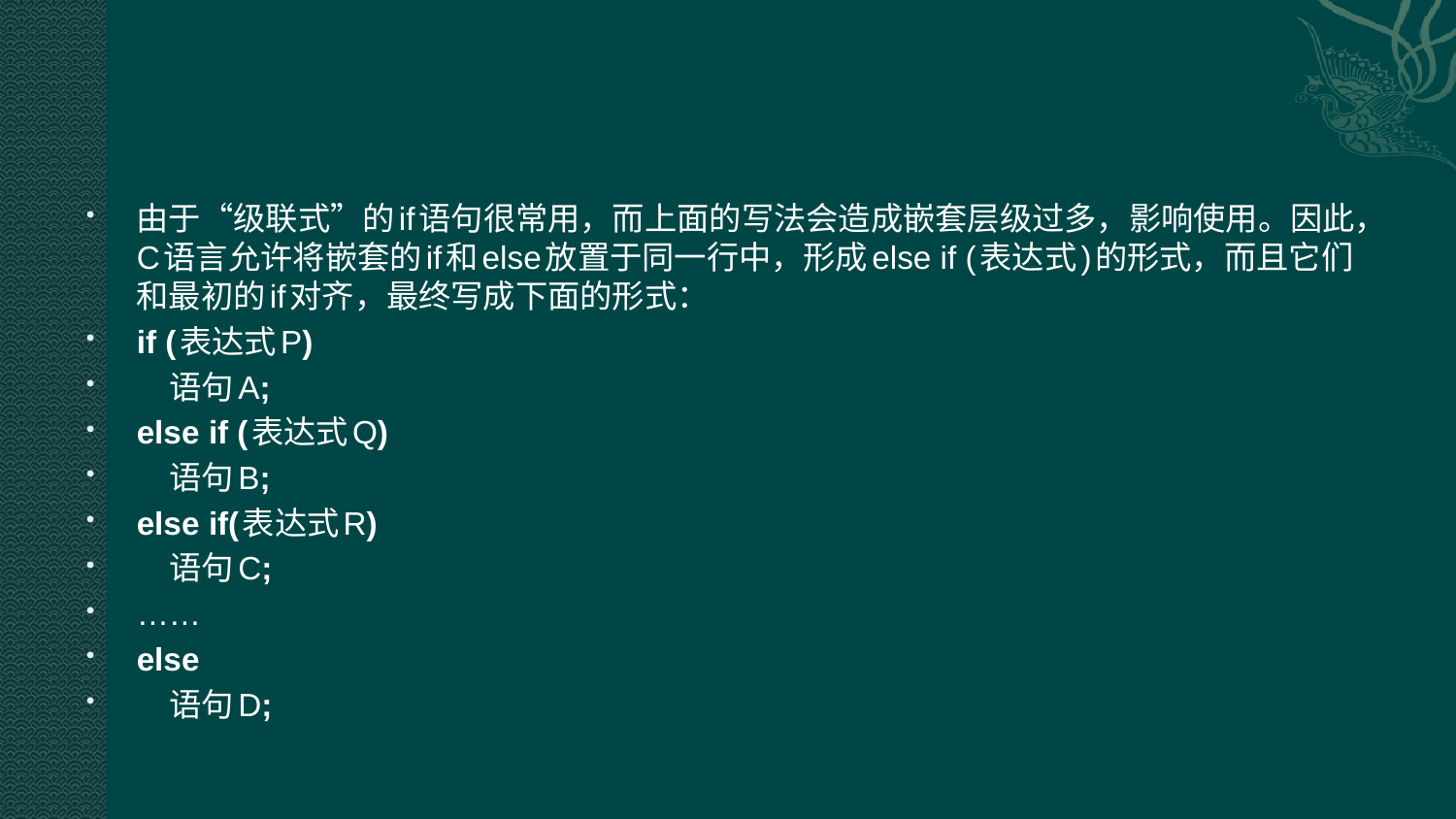

#
由于“级联式”的if语句很常用，而上面的写法会造成嵌套层级过多，影响使用。因此，C语言允许将嵌套的if和else放置于同一行中，形成else if (表达式)的形式，而且它们和最初的if对齐，最终写成下面的形式：
if (表达式P)
    语句A;
else if (表达式Q)
    语句B;
else if(表达式R)
    语句C;
……
else
    语句D;